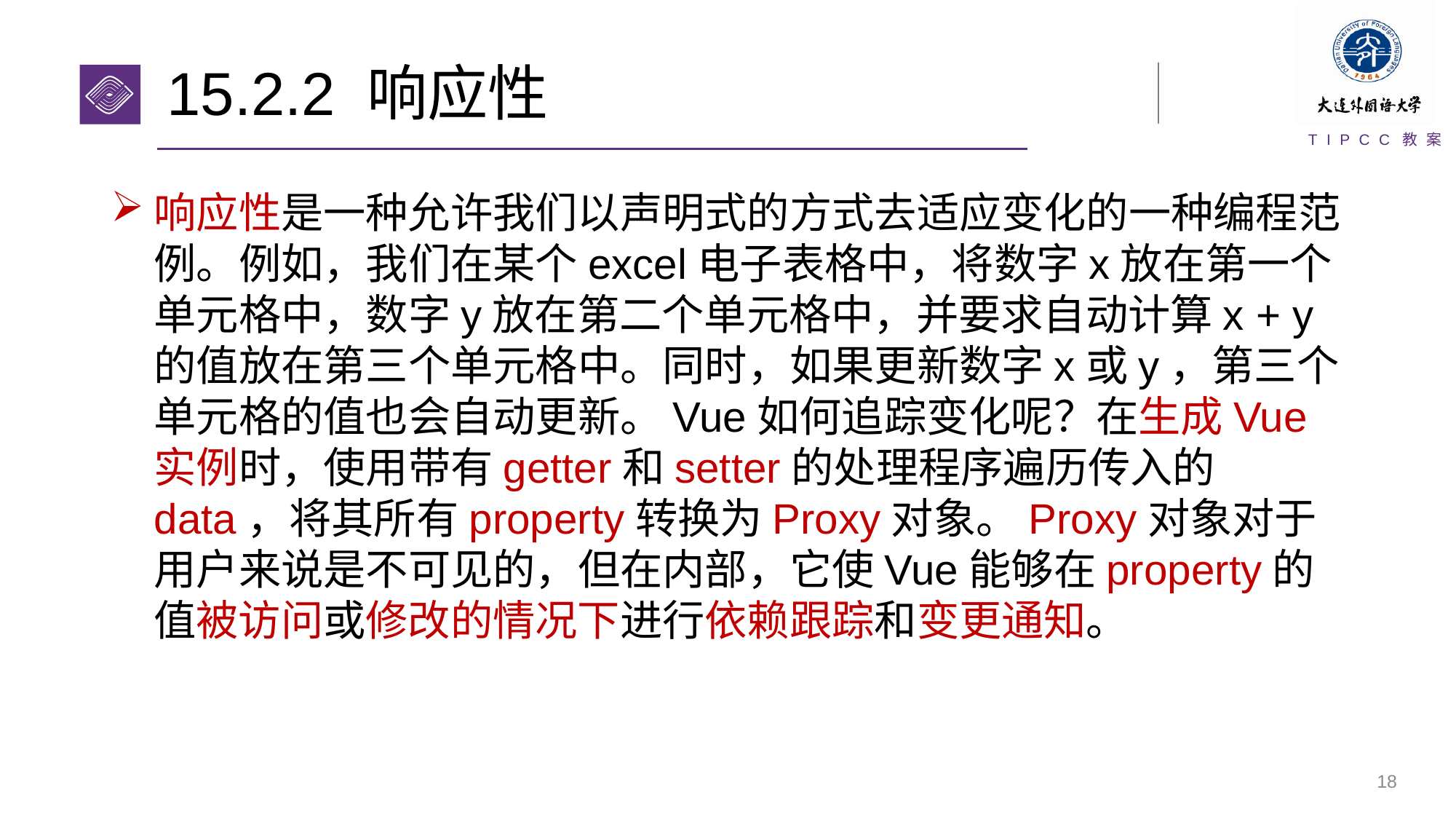

# 15.2.2 响应性
响应性是一种允许我们以声明式的方式去适应变化的一种编程范例。例如，我们在某个excel电子表格中，将数字x放在第一个单元格中，数字y放在第二个单元格中，并要求自动计算x + y的值放在第三个单元格中。同时，如果更新数字x或y，第三个单元格的值也会自动更新。Vue如何追踪变化呢？在生成Vue实例时，使用带有getter和setter的处理程序遍历传入的data，将其所有property转换为Proxy对象。Proxy对象对于用户来说是不可见的，但在内部，它使Vue能够在property的值被访问或修改的情况下进行依赖跟踪和变更通知。
18